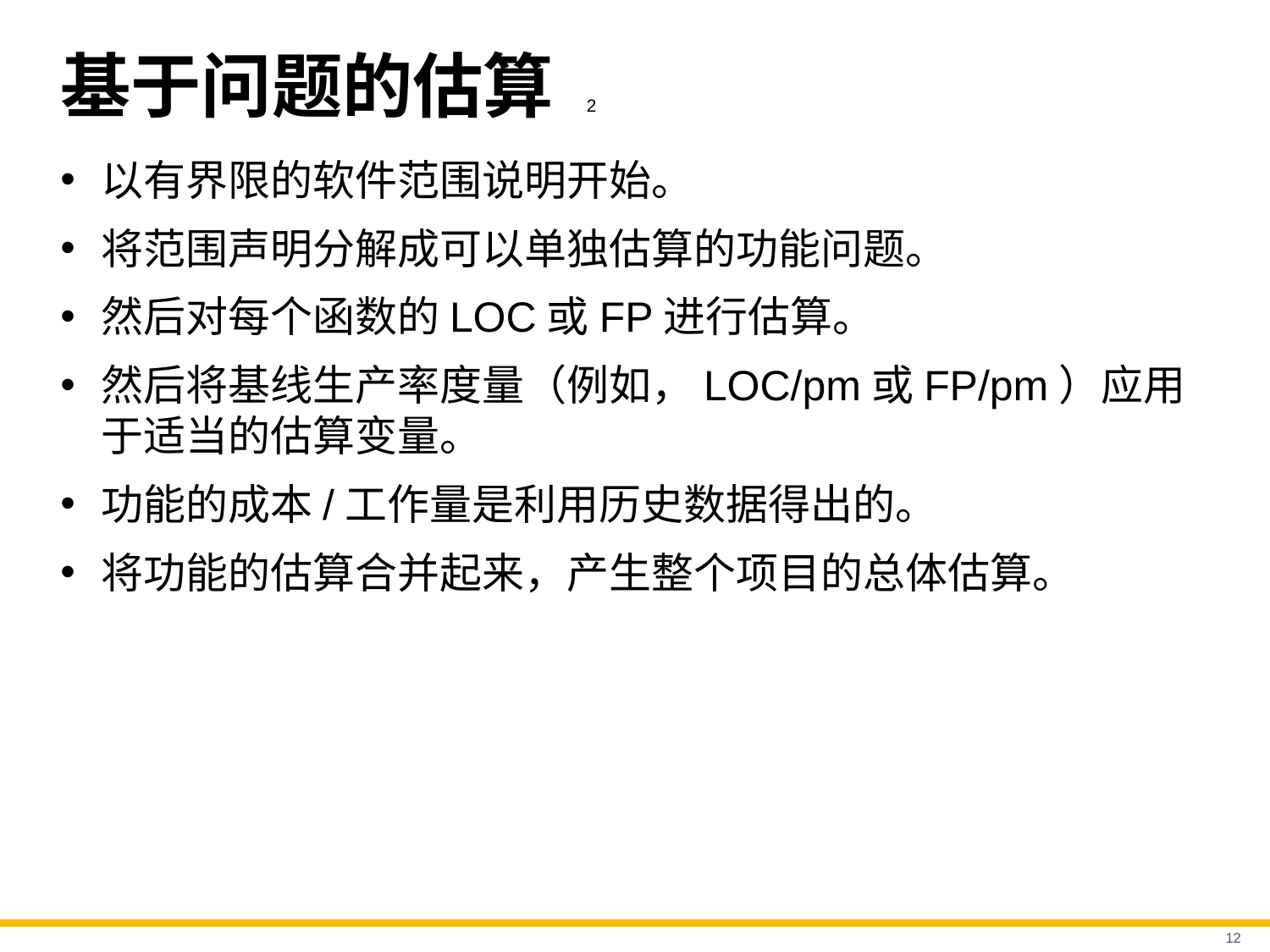

# 基于问题的估算 2
以有界限的软件范围说明开始。
将范围声明分解成可以单独估算的功能问题。
然后对每个函数的LOC或FP进行估算。
然后将基线生产率度量（例如，LOC/pm或FP/pm）应用于适当的估算变量。
功能的成本/工作量是利用历史数据得出的。
将功能的估算合并起来，产生整个项目的总体估算。
12